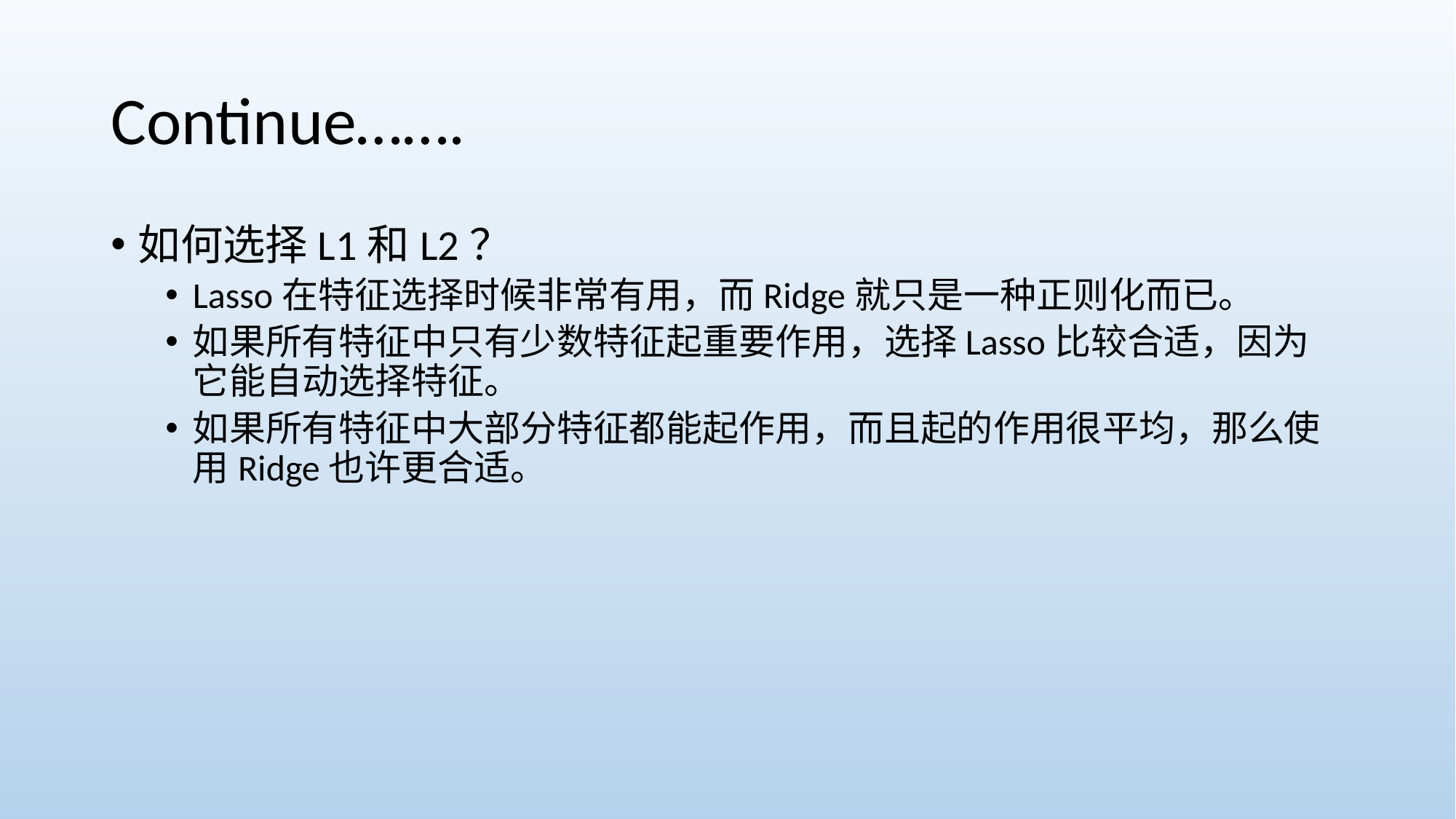

# Continue…….
如何选择L1和L2？
Lasso在特征选择时候非常有用，而Ridge就只是一种正则化而已。
如果所有特征中只有少数特征起重要作用，选择Lasso比较合适，因为它能自动选择特征。
如果所有特征中大部分特征都能起作用，而且起的作用很平均，那么使用Ridge也许更合适。